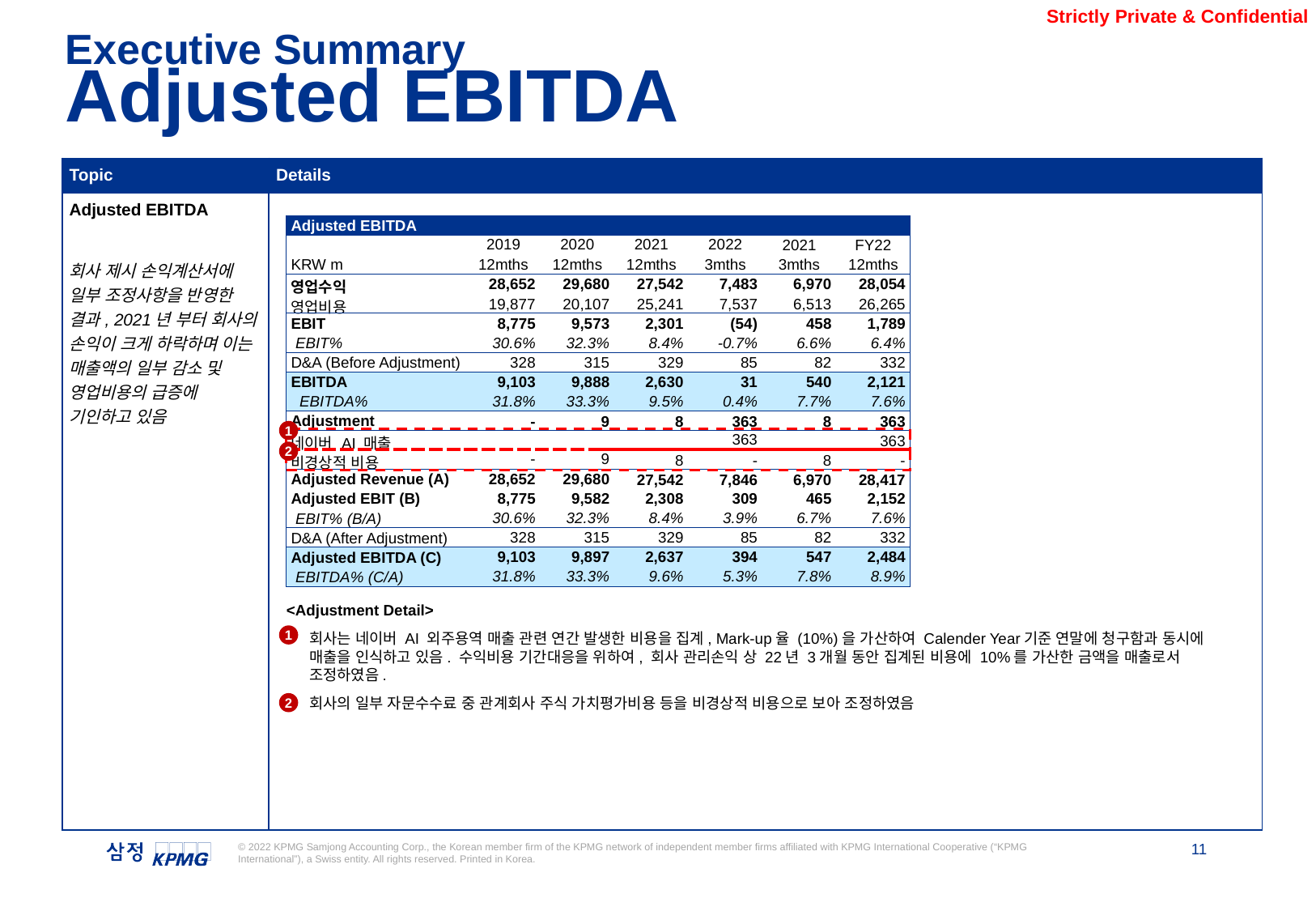

Executive Summary
Adjusted EBITDA
| Topic | Details |
| --- | --- |
| Adjusted EBITDA 회사 제시 손익계산서에 일부 조정사항을 반영한 결과, 2021년 부터 회사의 손익이 크게 하락하며 이는 매출액의 일부 감소 및 영업비용의 급증에 기인하고 있음 |  |
| Adjusted EBITDA |  |  |  |  |  |  |
| --- | --- | --- | --- | --- | --- | --- |
|  | 2019 | 2020 | 2021 | 2022 | 2021 | FY22 |
| KRW m | 12mths | 12mths | 12mths | 3mths | 3mths | 12mths |
| 영업수익 | 28,652 | 29,680 | 27,542 | 7,483 | 6,970 | 28,054 |
| 영업비용 | 19,877 | 20,107 | 25,241 | 7,537 | 6,513 | 26,265 |
| EBIT | 8,775 | 9,573 | 2,301 | (54) | 458 | 1,789 |
| EBIT% | 30.6% | 32.3% | 8.4% | -0.7% | 6.6% | 6.4% |
| D&A (Before Adjustment) | 328 | 315 | 329 | 85 | 82 | 332 |
| EBITDA | 9,103 | 9,888 | 2,630 | 31 | 540 | 2,121 |
| EBITDA% | 31.8% | 33.3% | 9.5% | 0.4% | 7.7% | 7.6% |
| Adjustment | - | 9 | 8 | 363 | 8 | 363 |
| 네이버 AI 매출 |  |  |  | 363 |  | 363 |
| 비경상적 비용 | - | 9 | 8 | - | 8 | - |
| Adjusted Revenue (A) | 28,652 | 29,680 | 27,542 | 7,846 | 6,970 | 28,417 |
| Adjusted EBIT (B) | 8,775 | 9,582 | 2,308 | 309 | 465 | 2,152 |
| EBIT% (B/A) | 30.6% | 32.3% | 8.4% | 3.9% | 6.7% | 7.6% |
| D&A (After Adjustment) | 328 | 315 | 329 | 85 | 82 | 332 |
| Adjusted EBITDA (C) | 9,103 | 9,897 | 2,637 | 394 | 547 | 2,484 |
| EBITDA% (C/A) | 31.8% | 33.3% | 9.6% | 5.3% | 7.8% | 8.9% |
1

2

<Adjustment Detail>
회사는 네이버 AI 외주용역 매출 관련 연간 발생한 비용을 집계, Mark-up율 (10%)을 가산하여 Calender Year기준 연말에 청구함과 동시에 매출을 인식하고 있음. 수익비용 기간대응을 위하여, 회사 관리손익 상 22년 3개월 동안 집계된 비용에 10%를 가산한 금액을 매출로서 조정하였음.
회사의 일부 자문수수료 중 관계회사 주식 가치평가비용 등을 비경상적 비용으로 보아 조정하였음
1
2